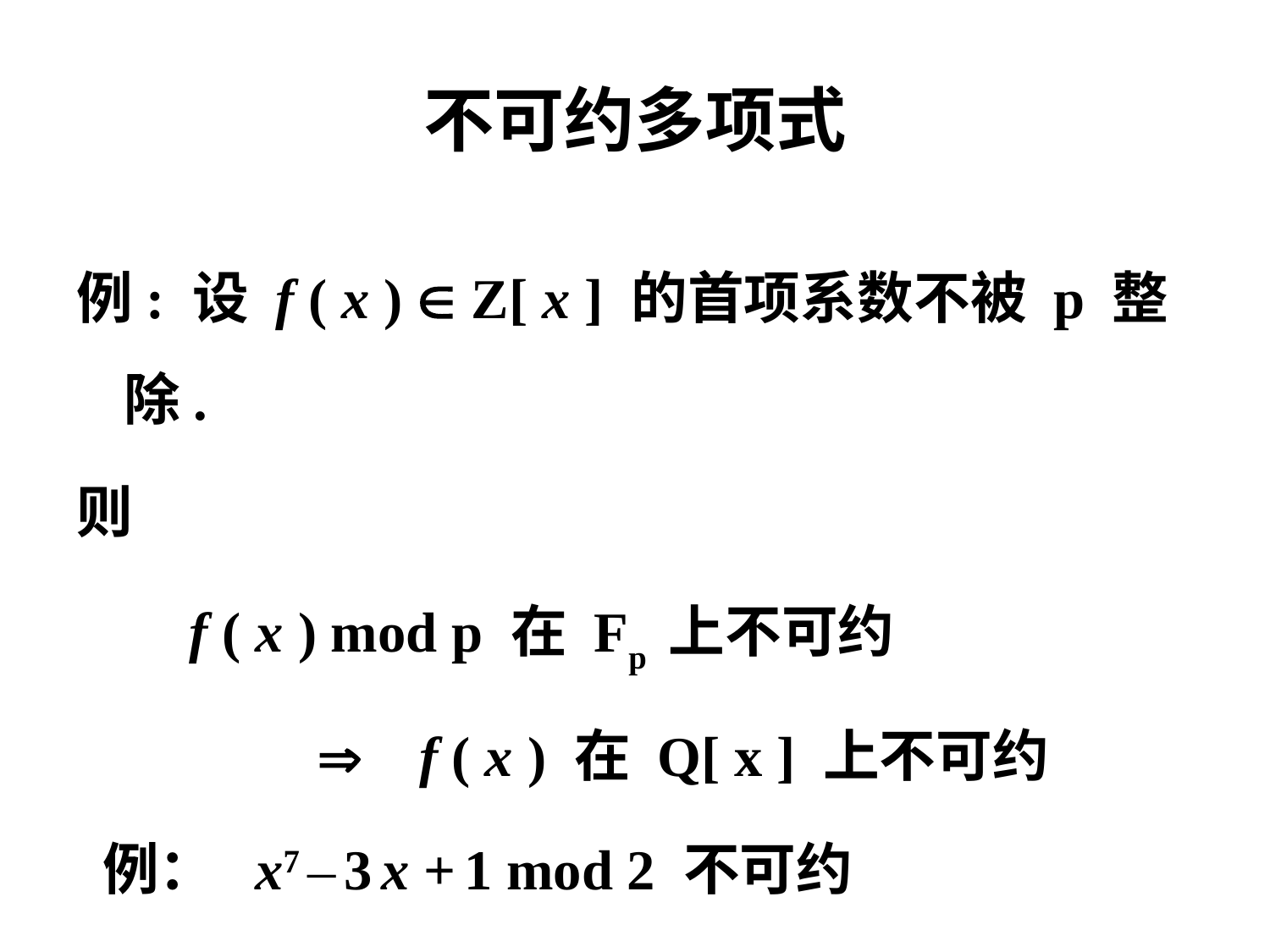

# 不可约多项式
例: 设 f ( x ) ∈ Z[ x ] 的首项系数不被 p 整除.
则
        f ( x ) mod p 在 Fp 上不可约
                 ⇒    f ( x ) 在 Q[ x ] 上不可约
 例：  x7 – 3 x + 1 mod 2 不可约